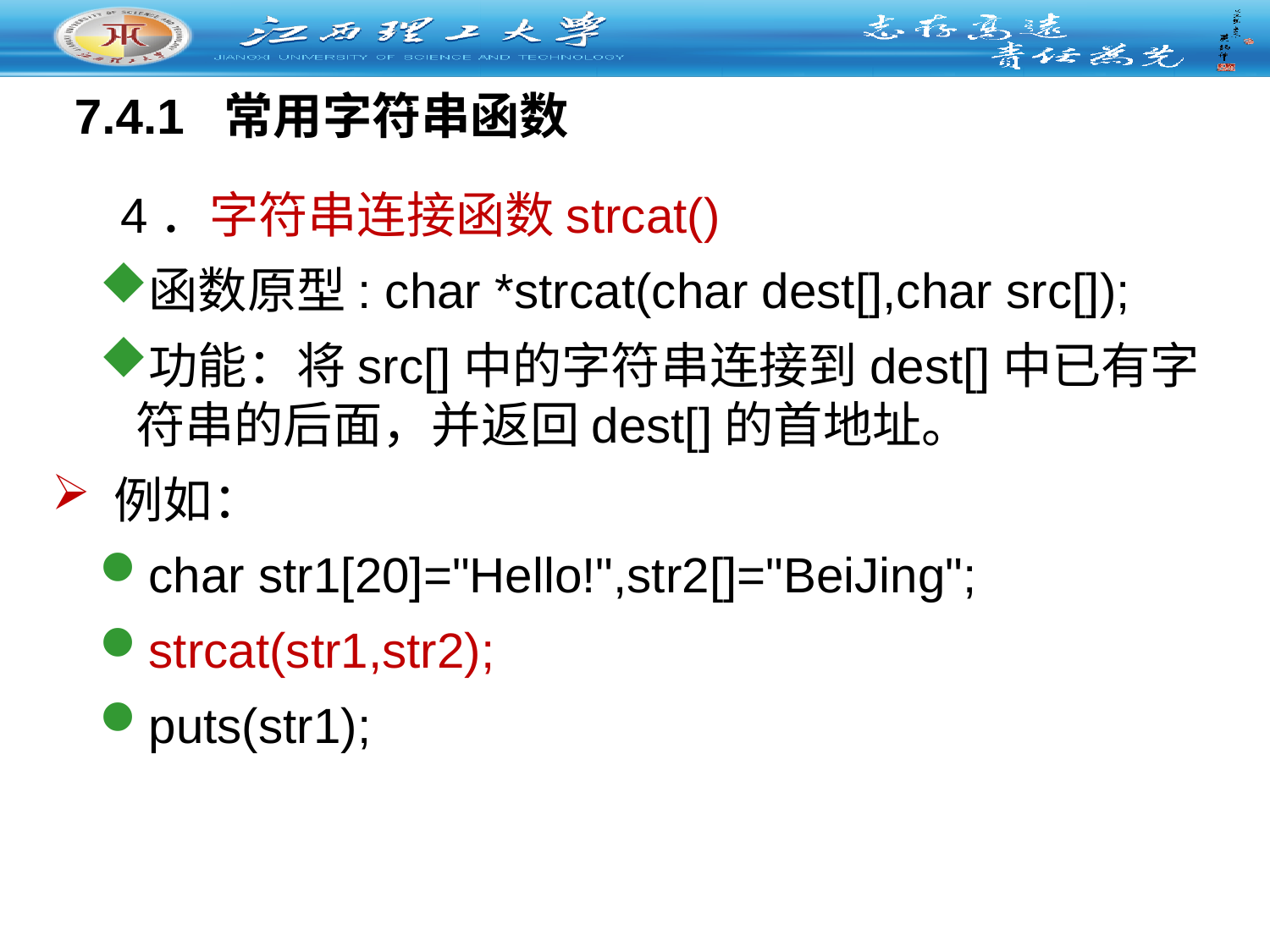

# 7.4.1  常用字符串函数
     4．字符串连接函数strcat()
函数原型: char *strcat(char dest[],char src[]);
功能：将src[]中的字符串连接到dest[]中已有字符串的后面，并返回dest[]的首地址。
 例如：
char str1[20]="Hello!",str2[]="BeiJing";
strcat(str1,str2);
puts(str1);